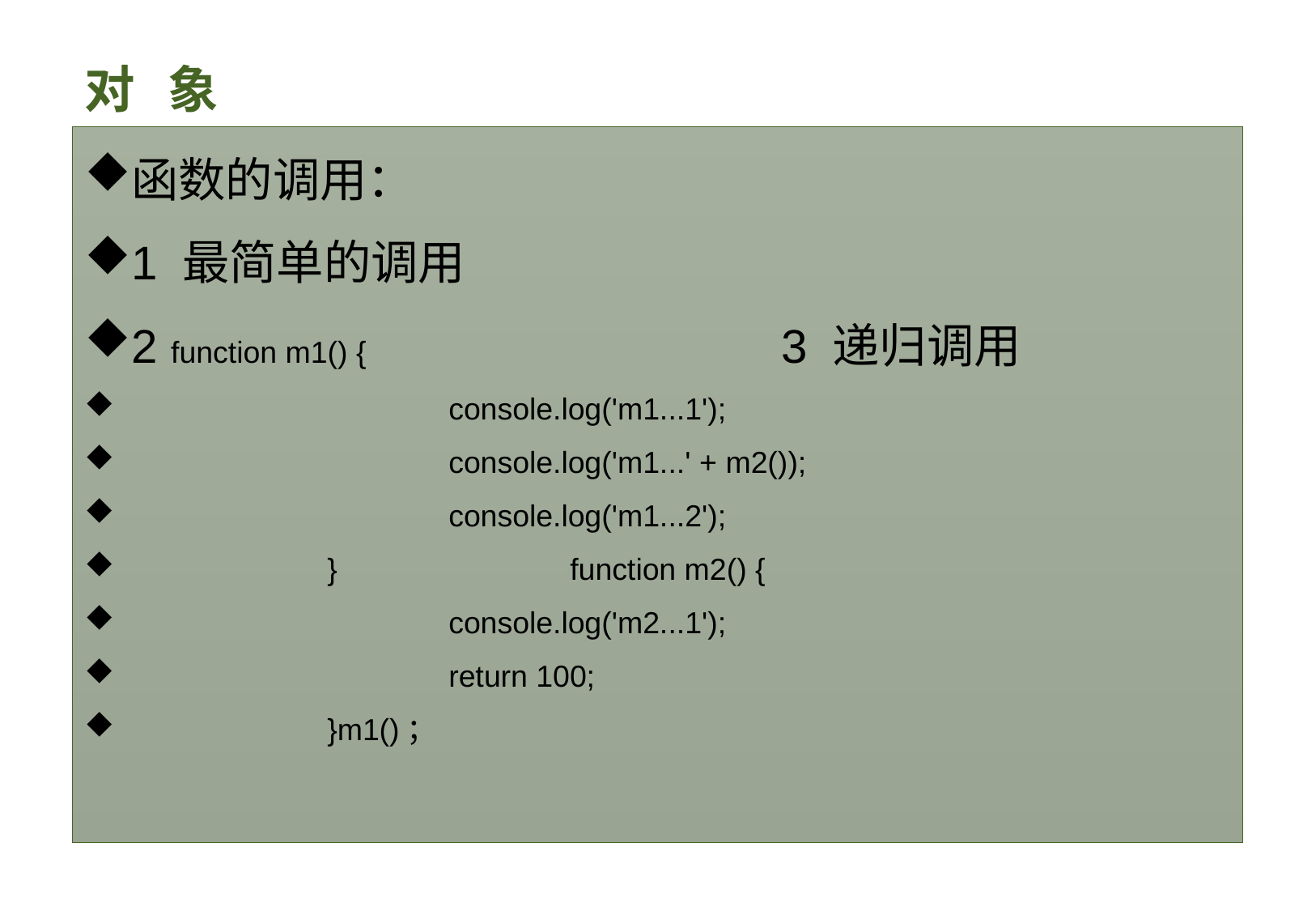

# 对  象
函数的调用：
1 最简单的调用
2 function m1() {			         3 递归调用
			console.log('m1...1');
			console.log('m1...' + m2());
			console.log('m1...2');
		}		function m2() {
			console.log('m2...1');
			return 100;
		}m1()；